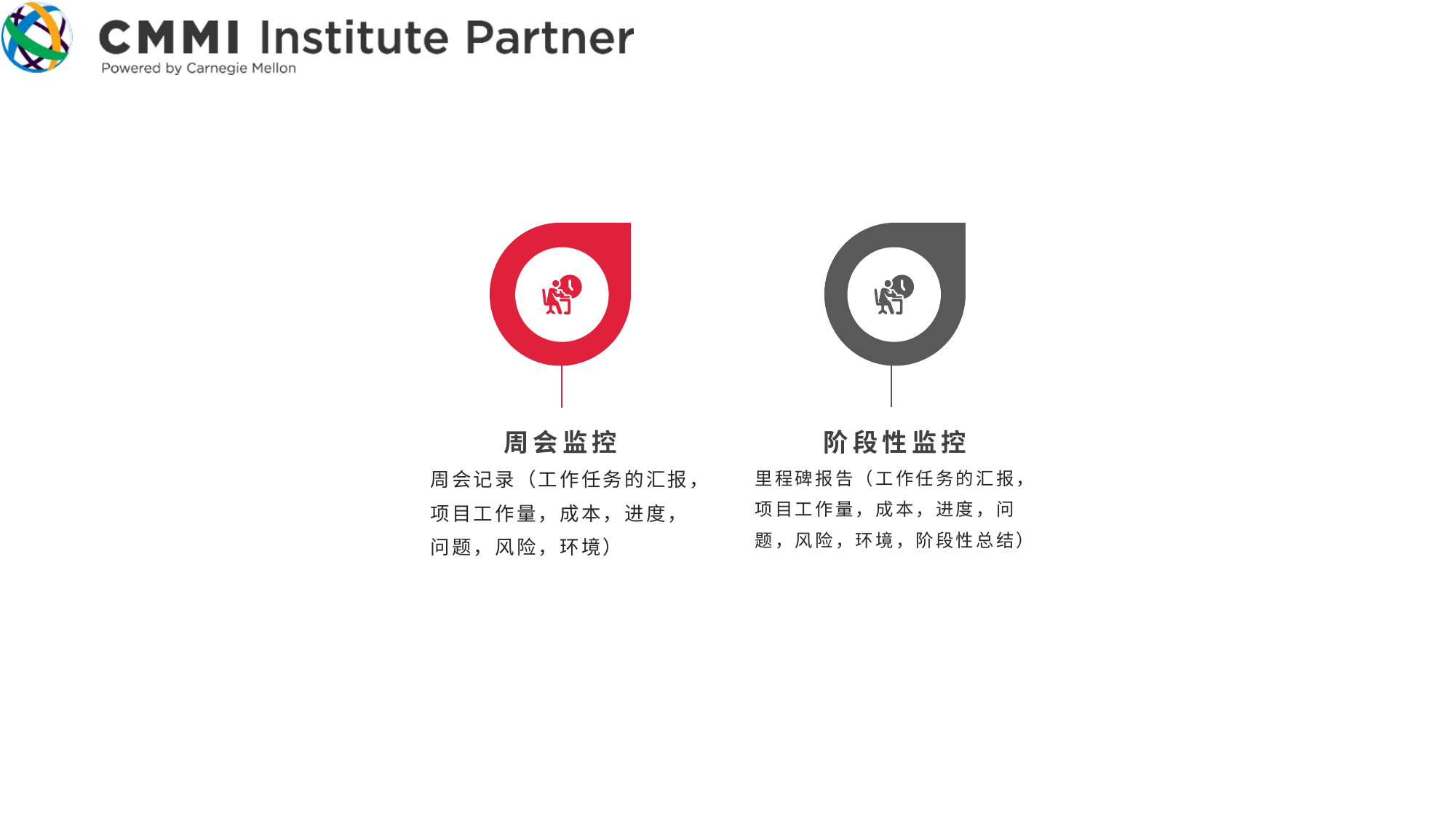

周会监控
阶段性监控
里程碑报告（工作任务的汇报，项目工作量，成本，进度，问题，风险，环境，阶段性总结）
周会记录（工作任务的汇报，项目工作量，成本，进度，问题，风险，环境）